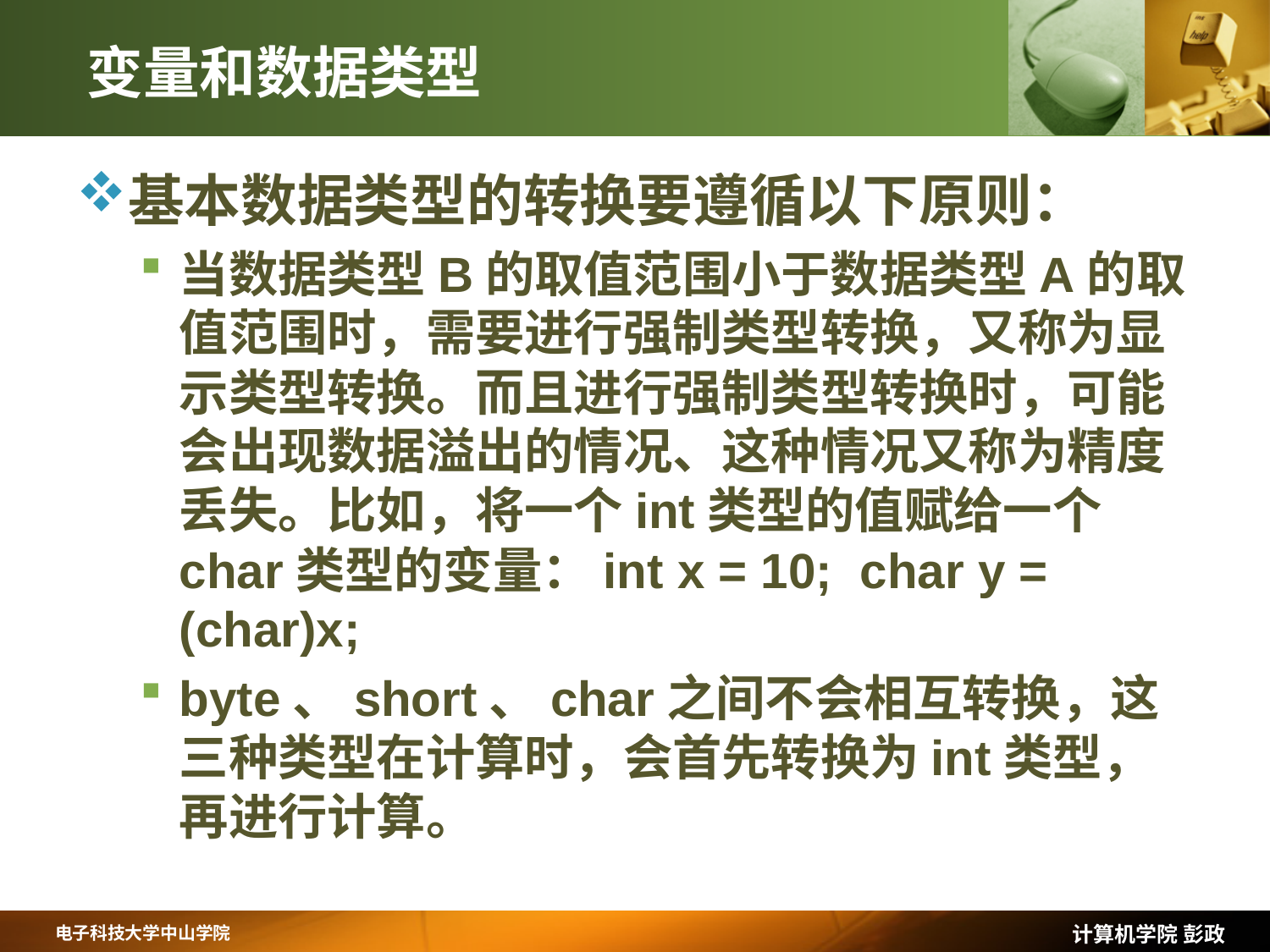

# 变量和数据类型
基本数据类型的转换要遵循以下原则：
当数据类型B的取值范围小于数据类型A的取值范围时，需要进行强制类型转换，又称为显示类型转换。而且进行强制类型转换时，可能会出现数据溢出的情况、这种情况又称为精度丢失。比如，将一个int类型的值赋给一个char类型的变量：int x = 10;  char y = (char)x;
byte、short、char之间不会相互转换，这三种类型在计算时，会首先转换为int类型，再进行计算。
计算机学院 彭政
电子科技大学中山学院